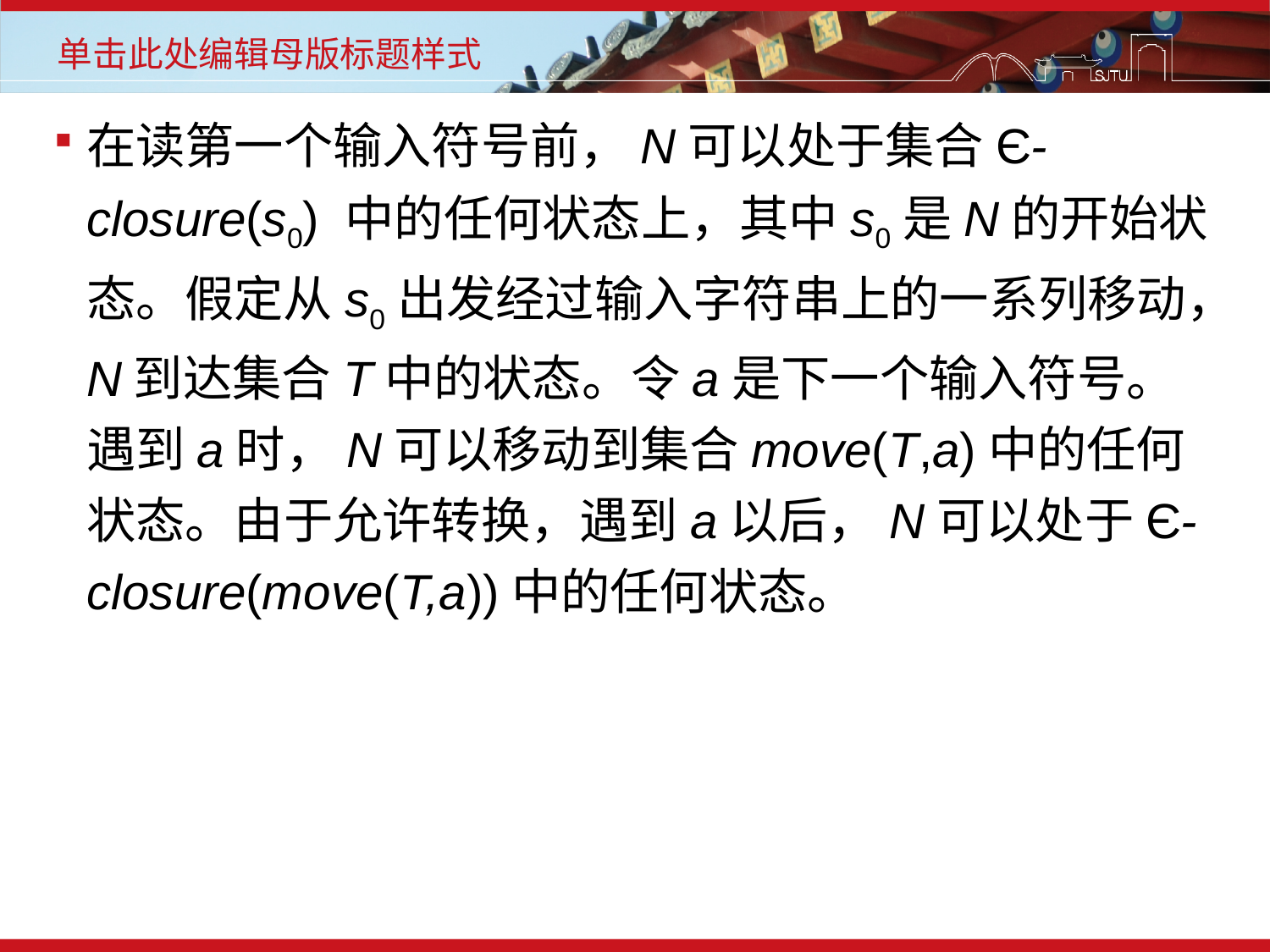

在读第一个输入符号前，N可以处于集合Є-closure(s0) 中的任何状态上，其中s0是N的开始状态。假定从s0出发经过输入字符串上的一系列移动，N到达集合T中的状态。令a是下一个输入符号。遇到a时，N可以移动到集合move(T,a)中的任何状态。由于允许转换，遇到a以后，N可以处于Є-closure(move(T,a))中的任何状态。